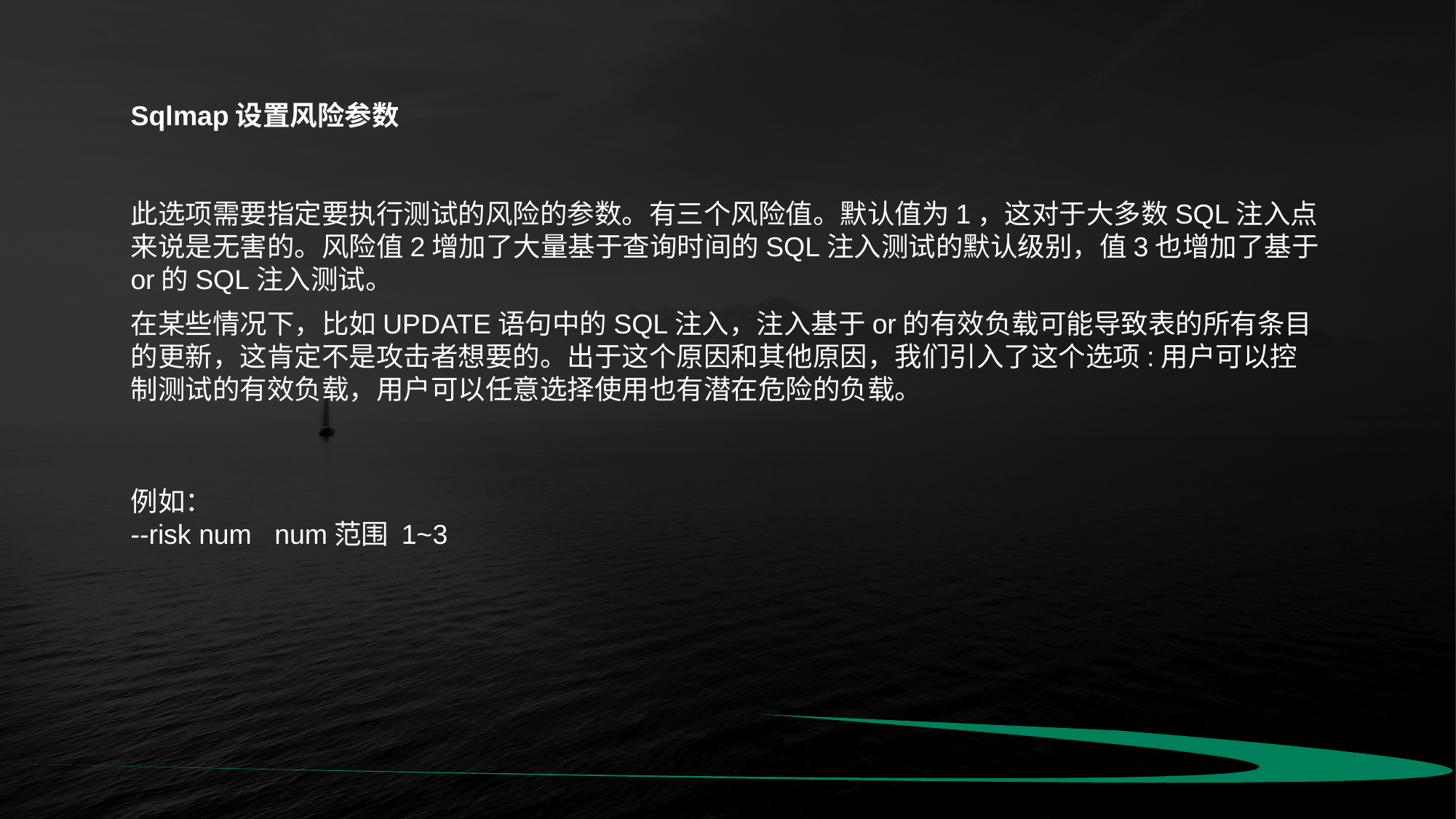

Sqlmap设置风险参数
此选项需要指定要执行测试的风险的参数。有三个风险值。默认值为1，这对于大多数SQL注入点来说是无害的。风险值2增加了大量基于查询时间的SQL注入测试的默认级别，值3也增加了基于or的SQL注入测试。
在某些情况下，比如UPDATE语句中的SQL注入，注入基于or的有效负载可能导致表的所有条目的更新，这肯定不是攻击者想要的。出于这个原因和其他原因，我们引入了这个选项:用户可以控制测试的有效负载，用户可以任意选择使用也有潜在危险的负载。
例如：
--risk num   num范围 1~3